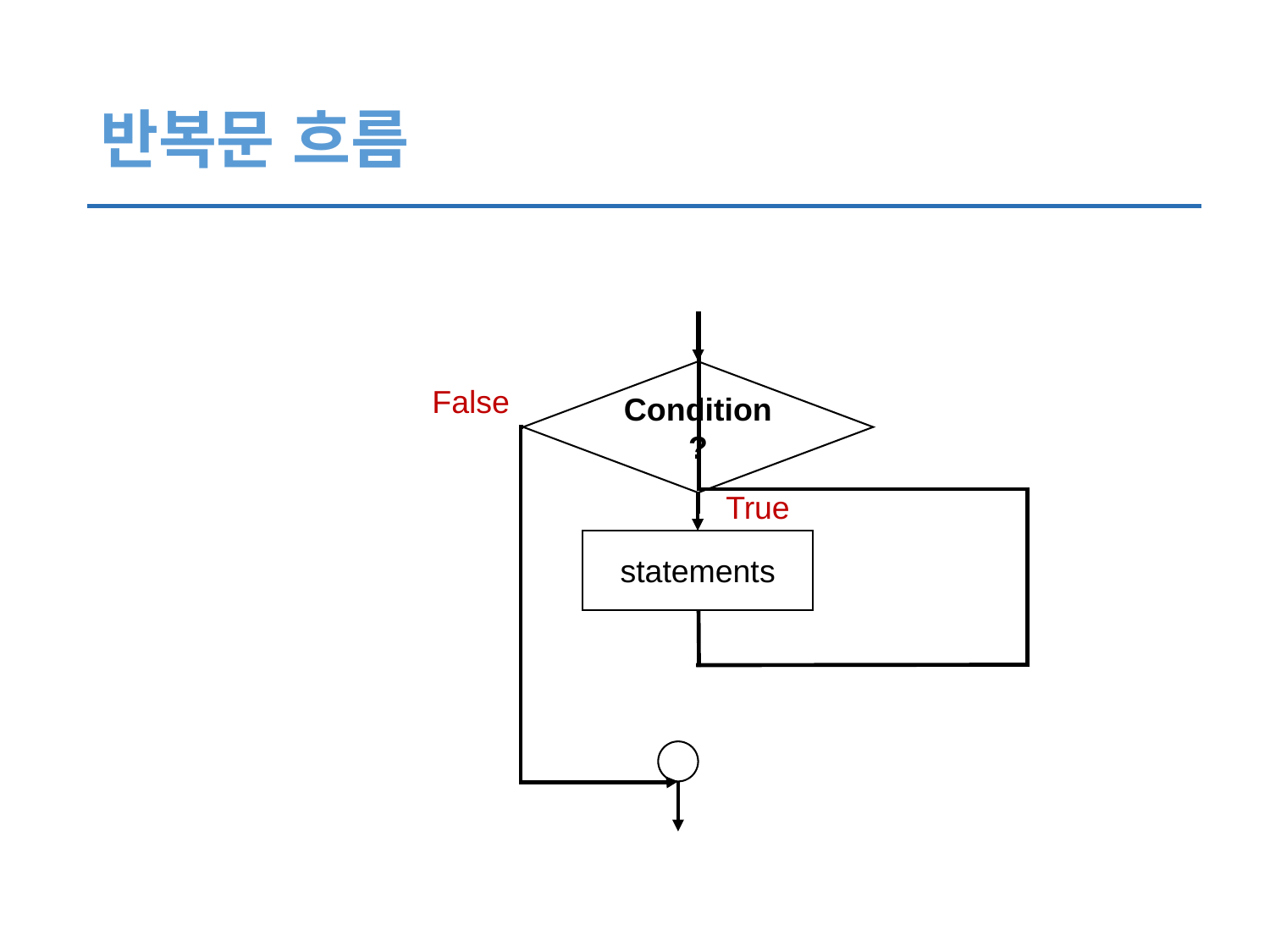

# 반복문 흐름
Condition?
False
True
statements